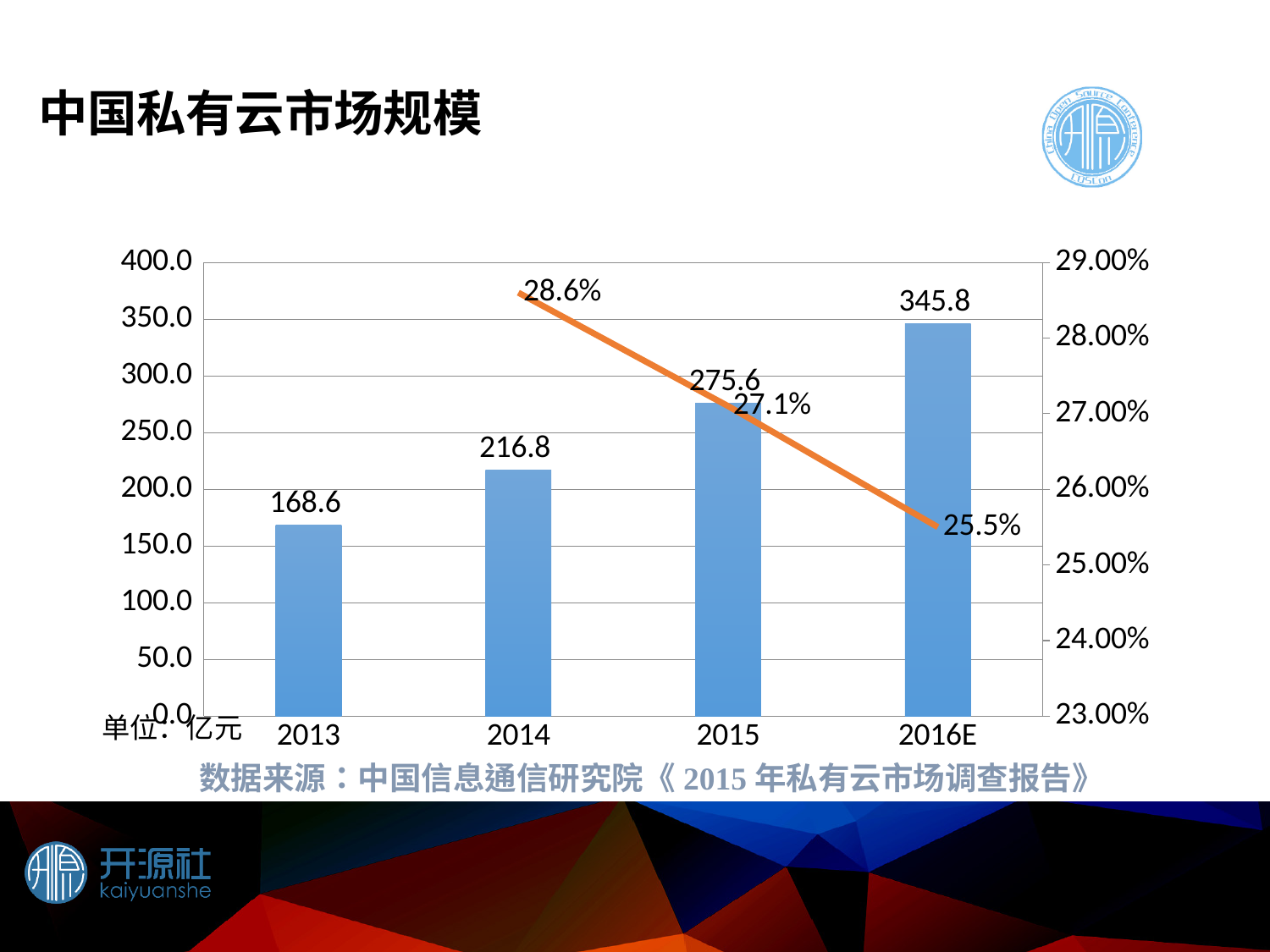

中国私有云市场规模

### Chart

| Category |  |  |
|---|---|---|
| 2013 | 168.6 | None |
| 2014 | 216.8 | 0.2860000000000003 |
| 2015 | 275.552800000001 | 0.271 |
| 2016E | 345.8187639999996 | 0.255 |
单位：亿元
数据来源：中国信息通信研究院《2015年私有云市场调查报告》